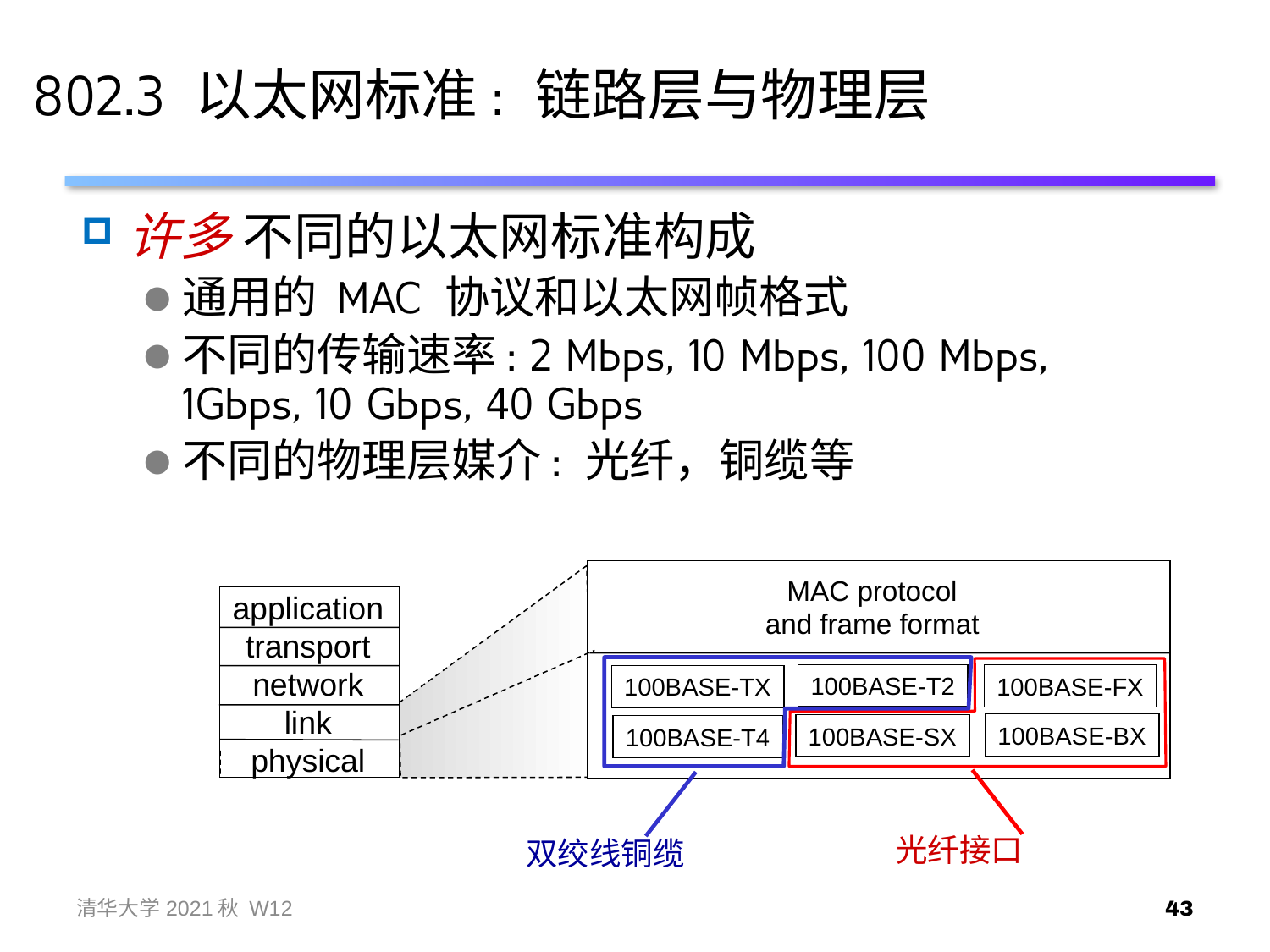

# 802.3 以太网标准: 链路层与物理层
许多 不同的以太网标准构成
通用的 MAC 协议和以太网帧格式
不同的传输速率: 2 Mbps, 10 Mbps, 100 Mbps, 1Gbps, 10 Gbps, 40 Gbps
不同的物理层媒介: 光纤，铜缆等

MAC protocol
and frame format
application
transport
network
link
physical

双绞线铜缆

光纤接口
100BASE-T2
100BASE-FX
100BASE-TX
100BASE-BX
100BASE-SX
100BASE-T4
清华大学2021秋 W12
43